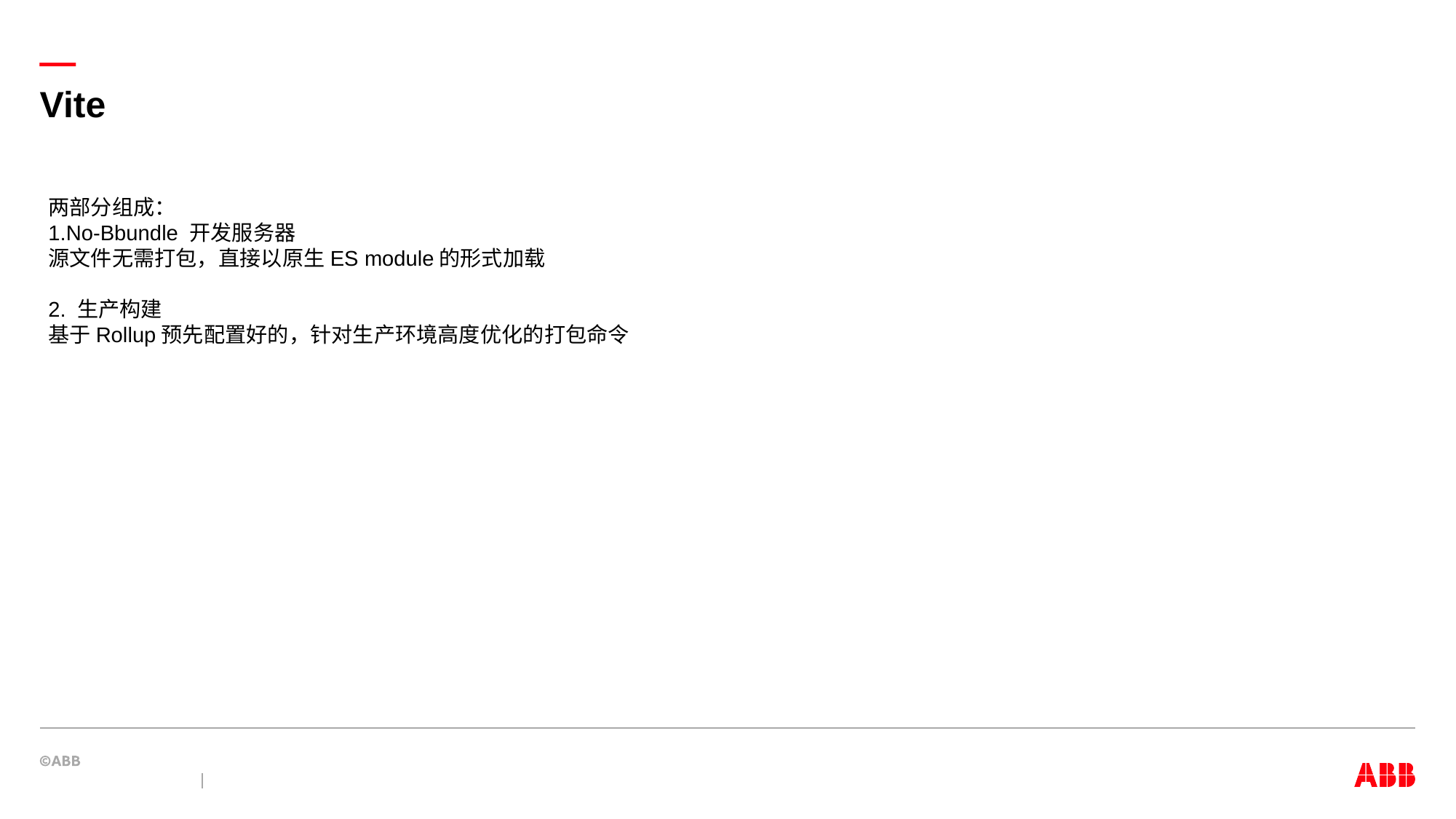

# Vite
两部分组成：
1.No-Bbundle 开发服务器
源文件无需打包，直接以原生ES module的形式加载

2. 生产构建
基于Rollup预先配置好的，针对生产环境高度优化的打包命令